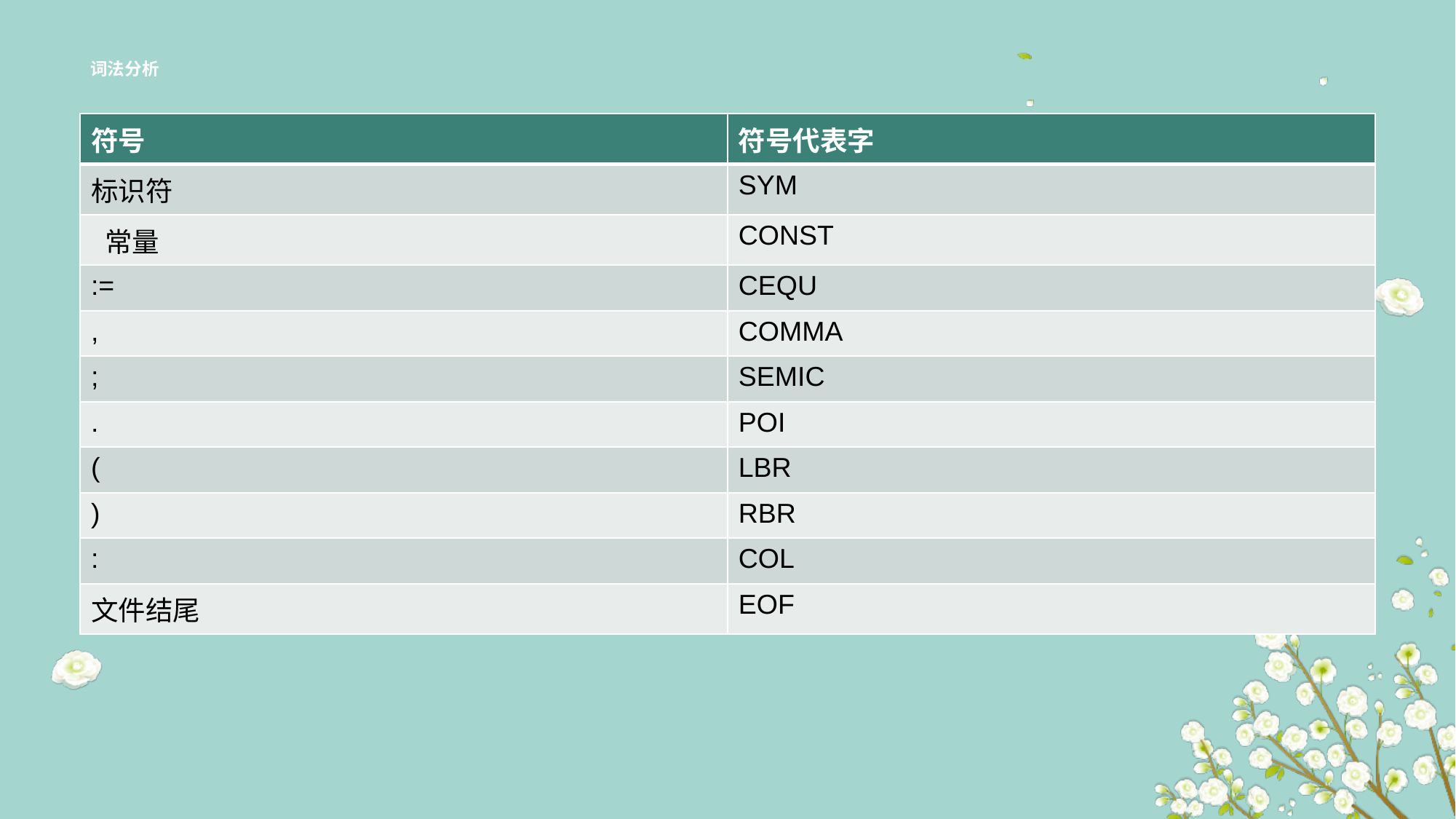

# 词法分析
| 符号 | 符号代表字 |
| --- | --- |
| 标识符 | SYM |
| 常量 | CONST |
| := | CEQU |
| , | COMMA |
| ; | SEMIC |
| . | POI |
| ( | LBR |
| ) | RBR |
| : | COL |
| 文件结尾 | EOF |